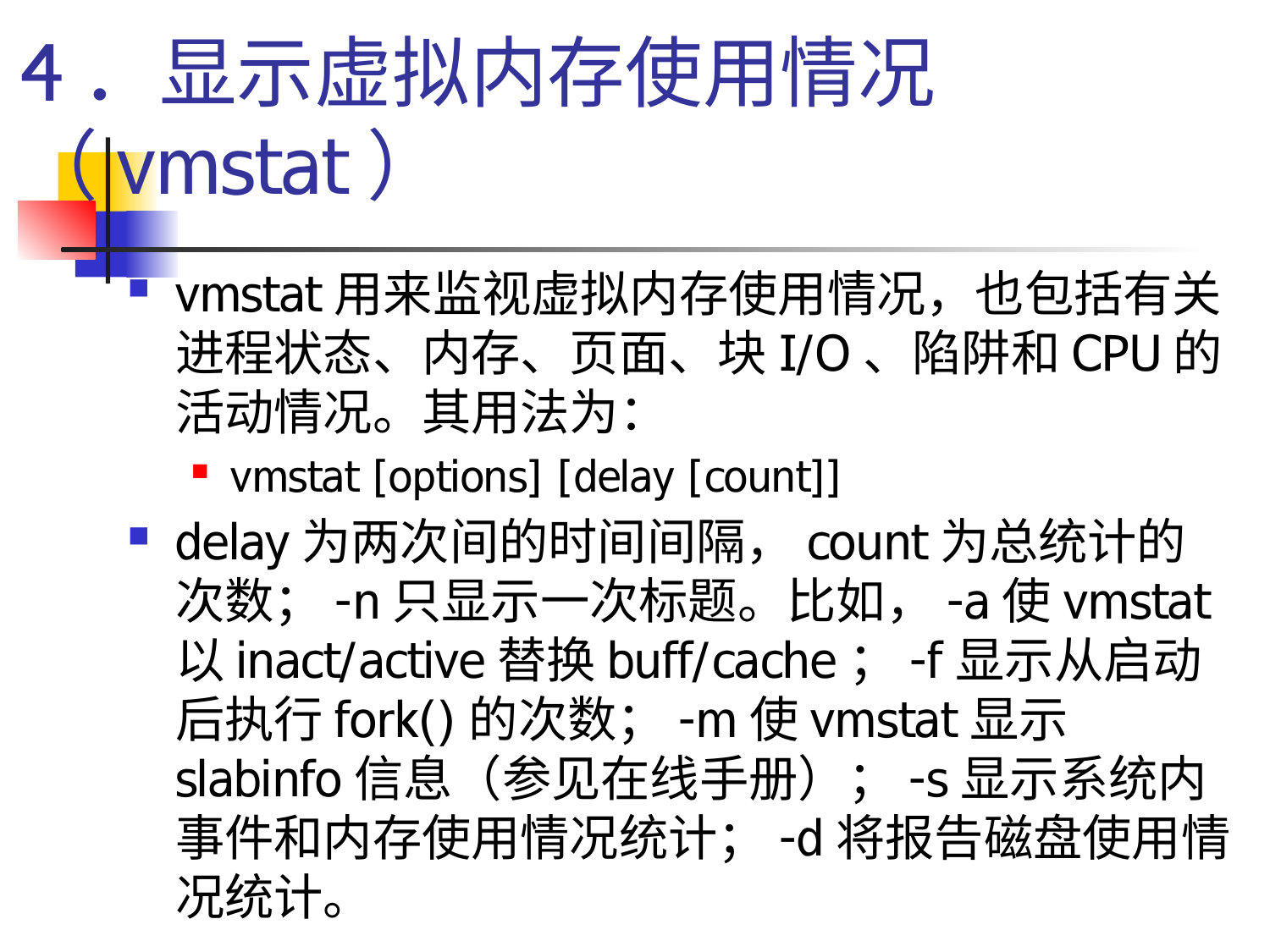

# 4．显示虚拟内存使用情况（vmstat）
vmstat用来监视虚拟内存使用情况，也包括有关进程状态、内存、页面、块I/O、陷阱和CPU的活动情况。其用法为：
vmstat [options] [delay [count]]
delay为两次间的时间间隔，count为总统计的次数；-n只显示一次标题。比如，-a使vmstat以inact/active替换buff/cache；-f显示从启动后执行fork()的次数；-m使vmstat显示slabinfo信息（参见在线手册）；-s显示系统内事件和内存使用情况统计；-d将报告磁盘使用情况统计。